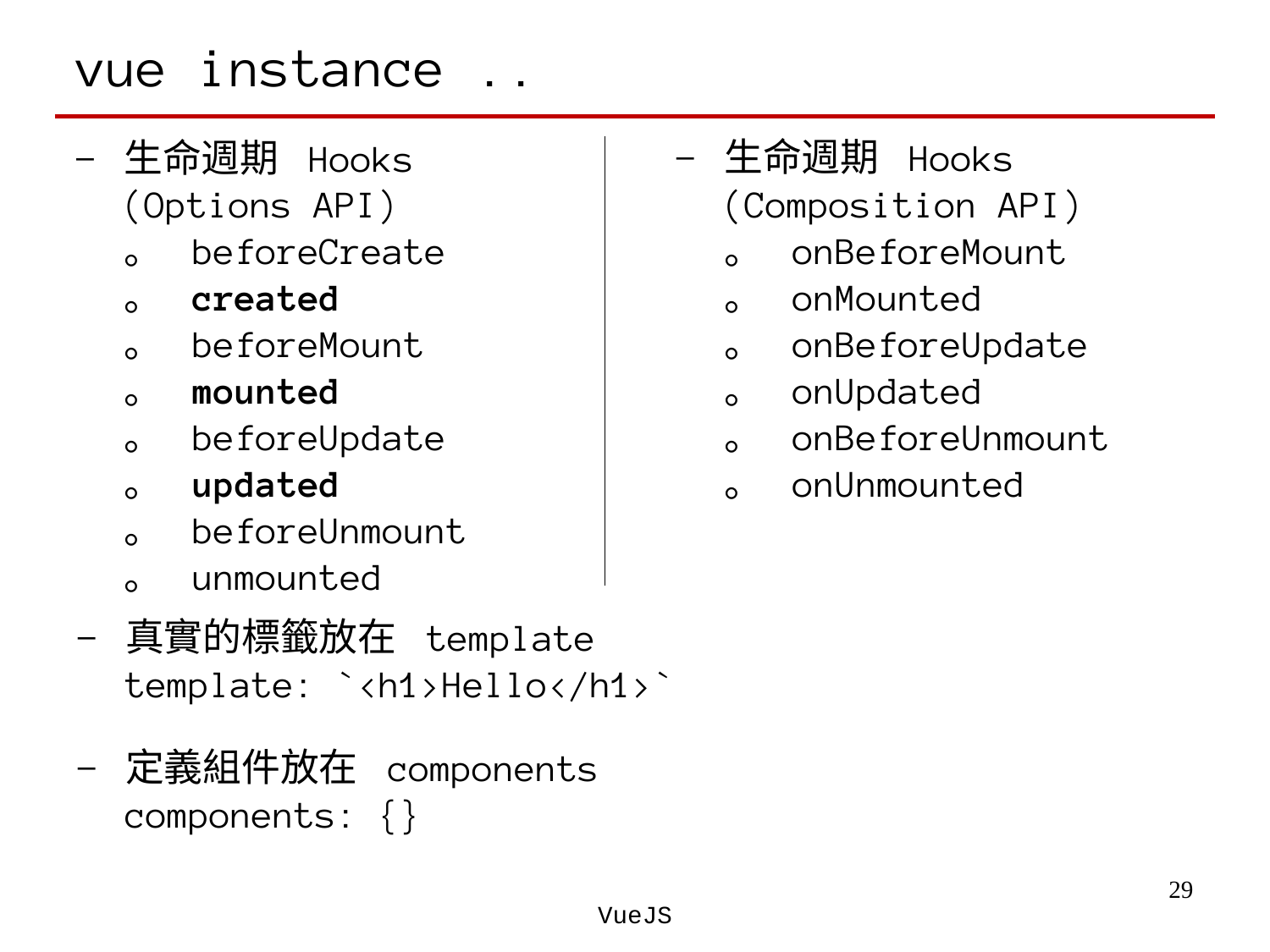

# vue instance ..
生命週期 Hooks
(Composition API)
。 onBeforeMount
。 onMounted
。 onBeforeUpdate
。 onUpdated
。 onBeforeUnmount
。 onUnmounted
生命週期 Hooks
(Options API)
。 beforeCreate
。 created
。 beforeMount
。 mounted
。 beforeUpdate
。 updated
。 beforeUnmount
。 unmounted
真實的標籤放在 template
template: `<h1>Hello</h1>`
定義組件放在 components
components: {}
29
VueJS